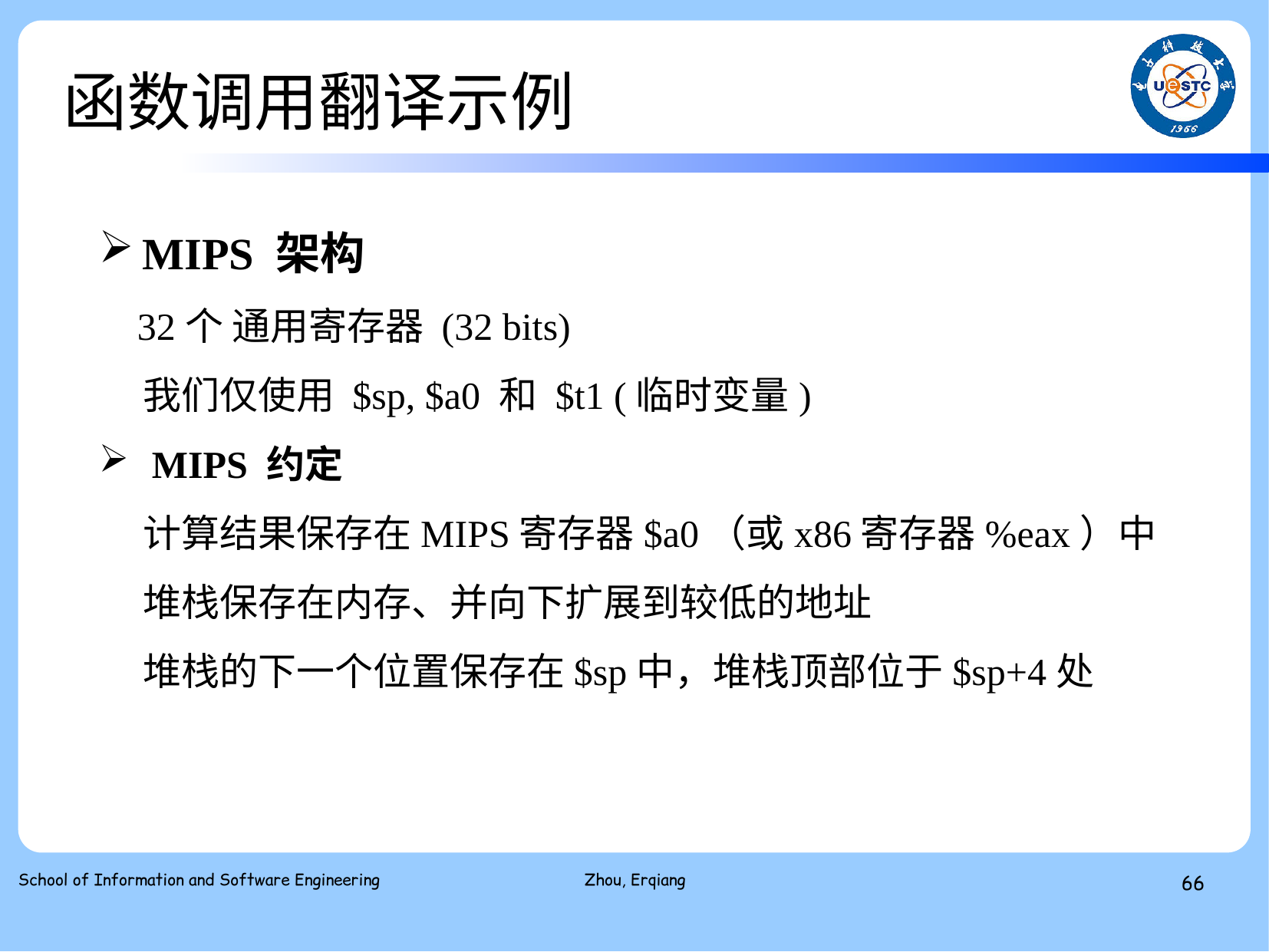

# 函数调用翻译示例
MIPS 架构
    32个 通用寄存器 (32 bits)
    我们仅使用 $sp, $a0 和 $t1 (临时变量)
 MIPS 约定
    计算结果保存在MIPS寄存器$a0（或x86寄存器%eax）中
    堆栈保存在内存、并向下扩展到较低的地址
    堆栈的下一个位置保存在$sp中，堆栈顶部位于$sp+4处

School of Information and Software Engineering
Zhou, Erqiang
66